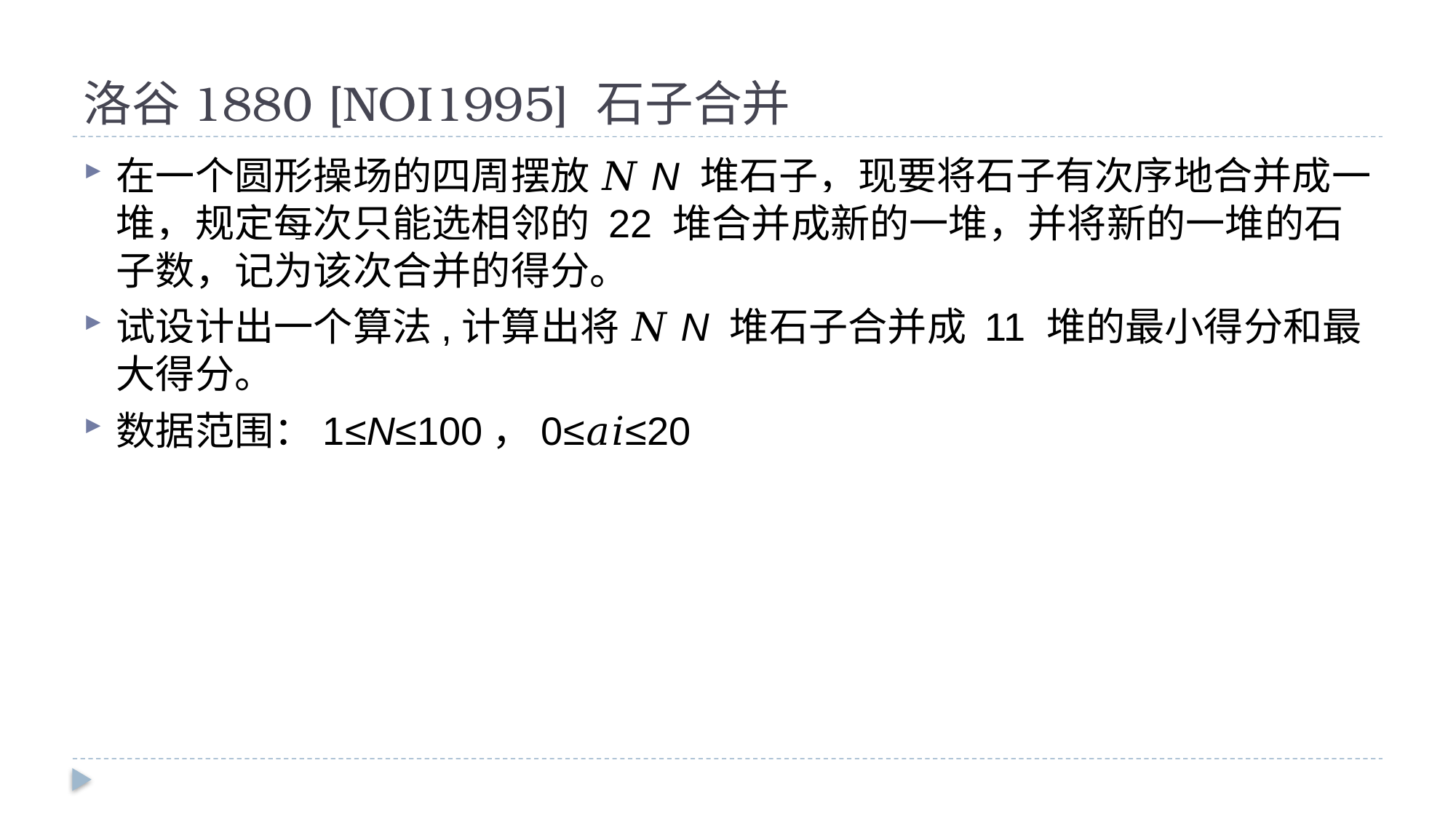

# 洛谷1880 [NOI1995] 石子合并
在一个圆形操场的四周摆放 𝑁N 堆石子，现要将石子有次序地合并成一堆，规定每次只能选相邻的 22 堆合并成新的一堆，并将新的一堆的石子数，记为该次合并的得分。
试设计出一个算法,计算出将 𝑁N 堆石子合并成 11 堆的最小得分和最大得分。
数据范围：1≤N≤100，0≤𝑎𝑖≤20